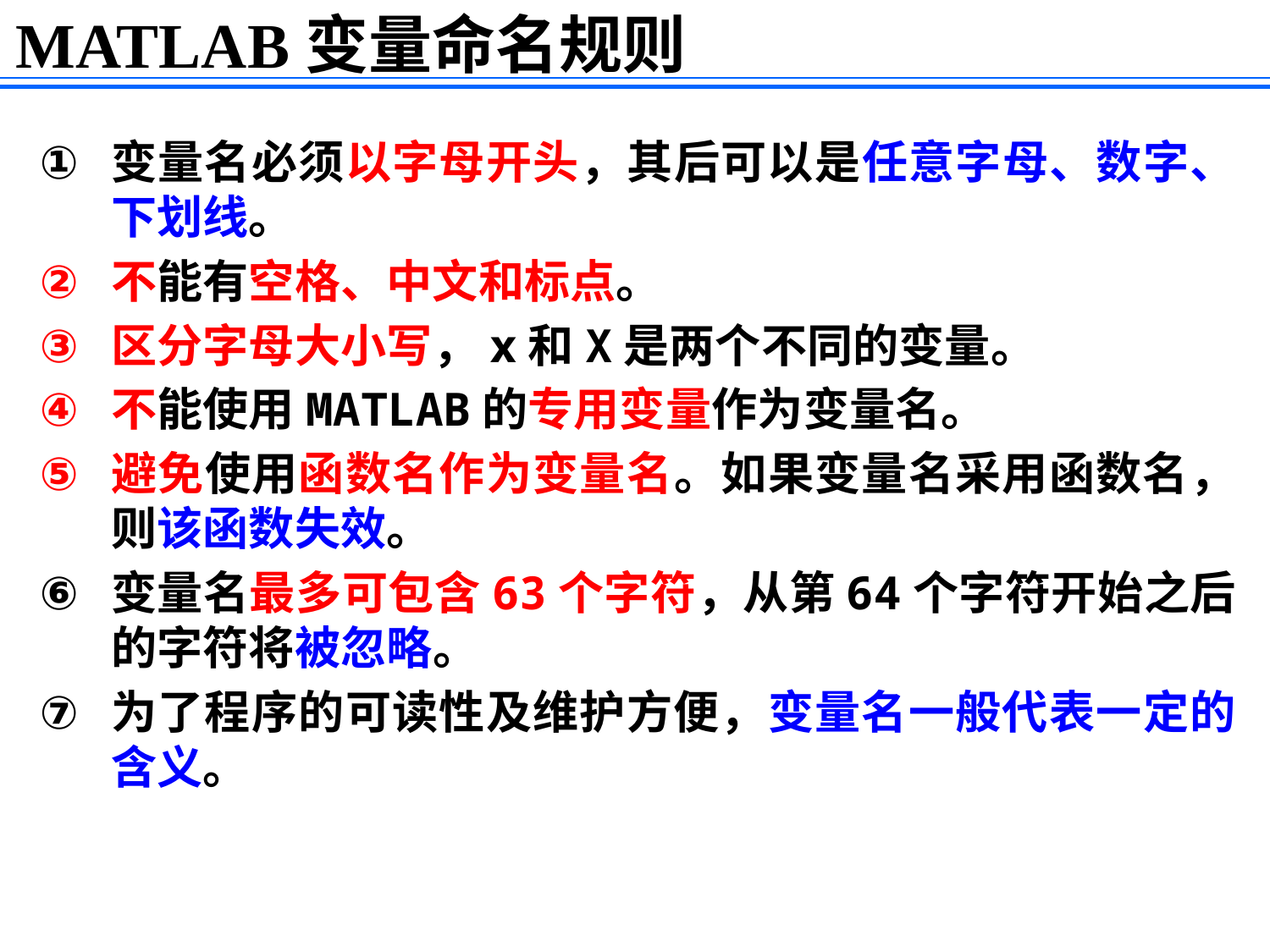

MATLAB变量命名规则

变量名必须以字母开头，其后可以是任意字母、数字、下划线。
不能有空格、中文和标点。
区分字母大小写，x和X是两个不同的变量。
不能使用MATLAB的专用变量作为变量名。
避免使用函数名作为变量名。如果变量名采用函数名，则该函数失效。
变量名最多可包含63个字符，从第64个字符开始之后的字符将被忽略。
为了程序的可读性及维护方便，变量名一般代表一定的含义。